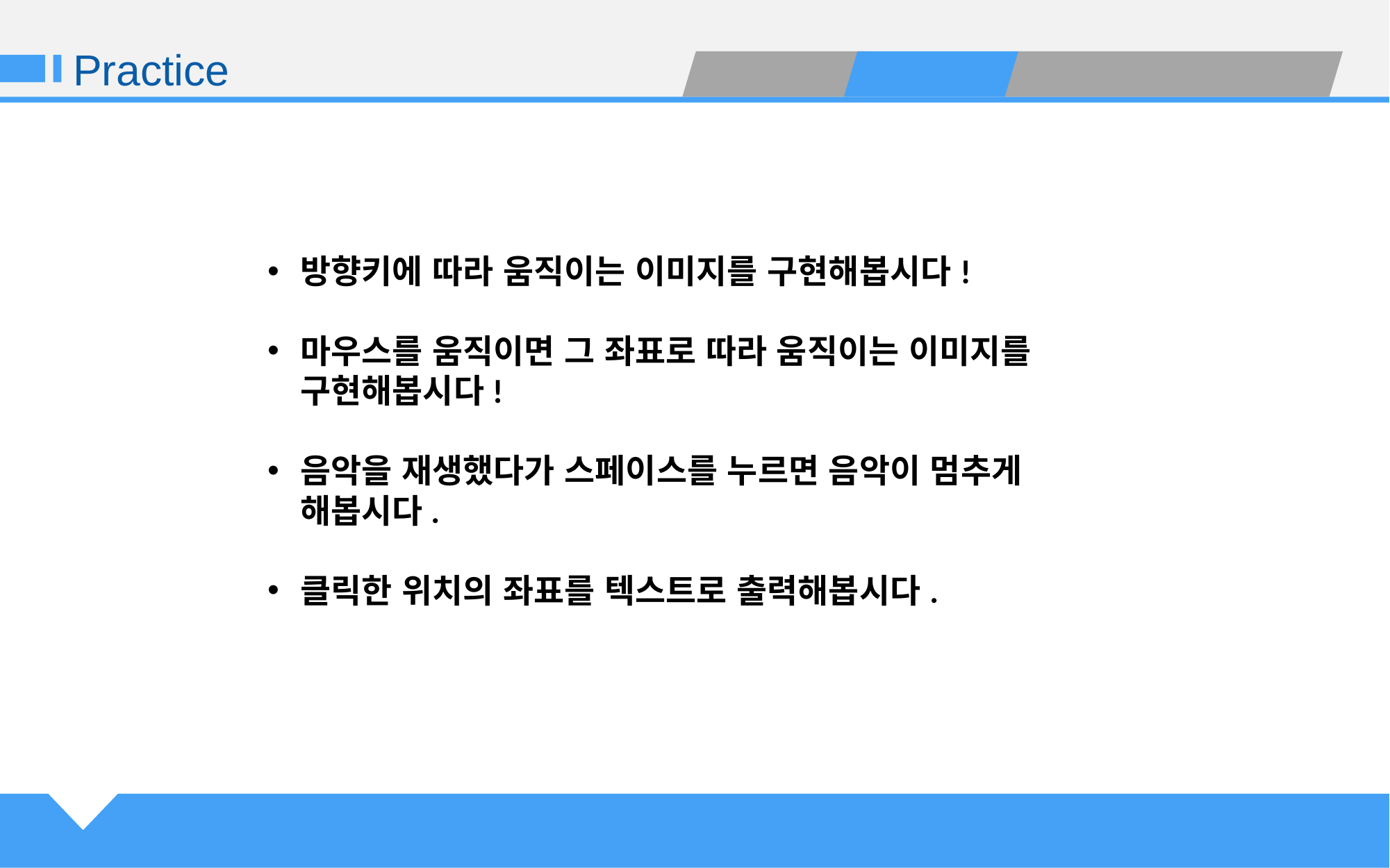

Practice

방향키에 따라 움직이는 이미지를 구현해봅시다!

마우스를 움직이면 그 좌표로 따라 움직이는 이미지를 구현해봅시다!

음악을 재생했다가 스페이스를 누르면 음악이 멈추게 해봅시다.

클릭한 위치의 좌표를 텍스트로 출력해봅시다.